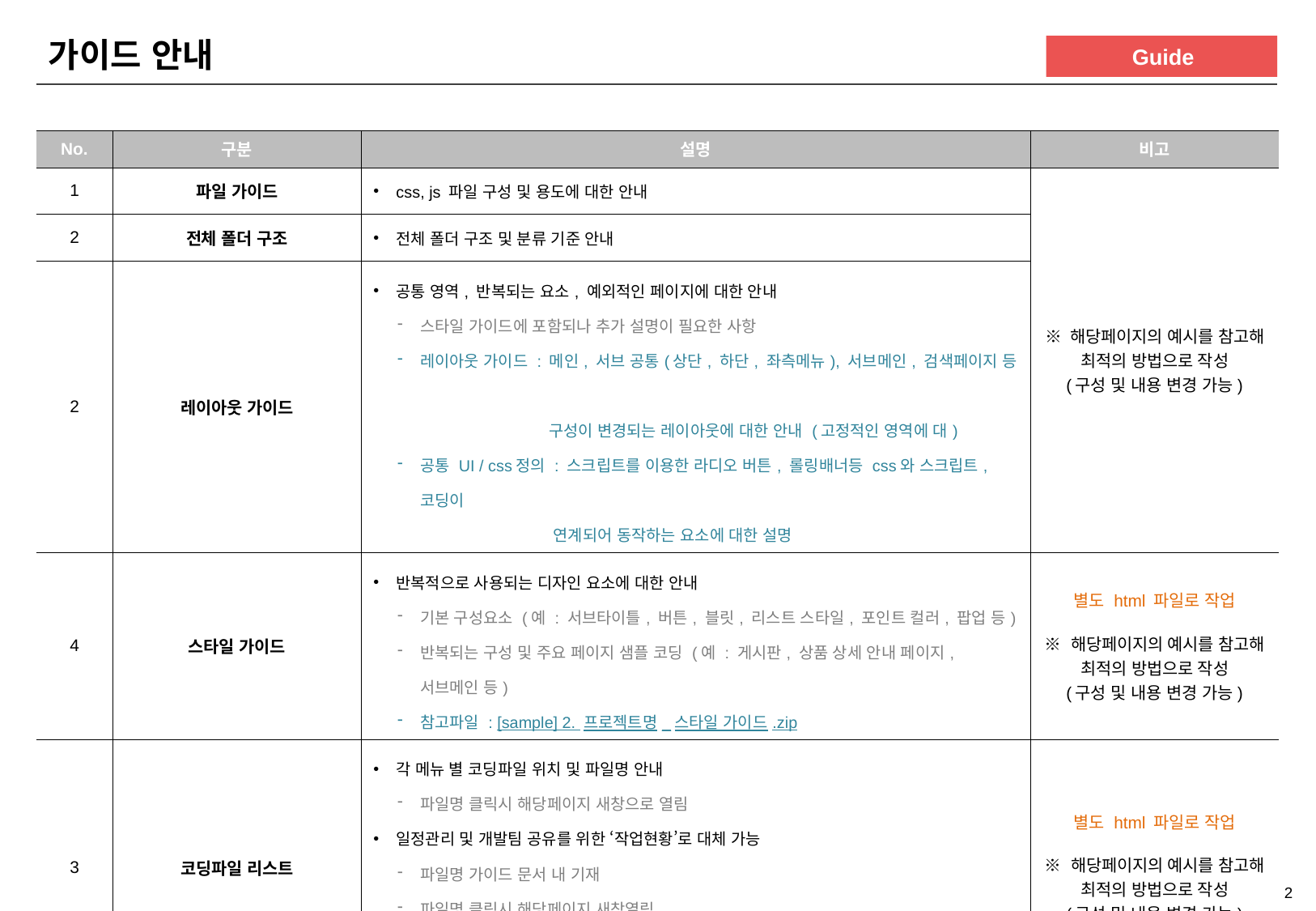

# 가이드 안내

Guide
| No. | 구분 | 설명 | 비고 |
| --- | --- | --- | --- |
| 1 | 파일 가이드 | css, js 파일 구성 및 용도에 대한 안내 | ※ 해당페이지의 예시를 참고해 최적의 방법으로 작성 (구성 및 내용 변경 가능) |
| 2 | 전체 폴더 구조 | 전체 폴더 구조 및 분류 기준 안내 |  |
| 2 | 레이아웃 가이드 | 공통 영역, 반복되는 요소, 예외적인 페이지에 대한 안내 스타일 가이드에 포함되나 추가 설명이 필요한 사항 레이아웃 가이드 : 메인, 서브 공통(상단, 하단, 좌측메뉴), 서브메인, 검색페이지 등 구성이 변경되는 레이아웃에 대한 안내 (고정적인 영역에 대) 공통 UI / css정의 : 스크립트를 이용한 라디오 버튼, 롤링배너등 css와 스크립트, 코딩이 연계되어 동작하는 요소에 대한 설명 |  |
| 4 | 스타일 가이드 | 반복적으로 사용되는 디자인 요소에 대한 안내 기본 구성요소 (예 : 서브타이틀, 버튼, 블릿, 리스트 스타일, 포인트 컬러, 팝업 등) 반복되는 구성 및 주요 페이지 샘플 코딩 (예 : 게시판, 상품 상세 안내 페이지, 서브메인 등) 참고파일 : [sample] 2. 프로젝트명\_스타일 가이드.zip | 별도 html 파일로 작업 ※ 해당페이지의 예시를 참고해 최적의 방법으로 작성 (구성 및 내용 변경 가능) |
| 3 | 코딩파일 리스트 | 각 메뉴 별 코딩파일 위치 및 파일명 안내 파일명 클릭시 해당페이지 새창으로 열림 일정관리 및 개발팀 공유를 위한 ‘작업현황’로 대체 가능 파일명 가이드 문서 내 기재 파일명 클릭시 해당페이지 새창열림 링크제공이 불가능할 경우 파일경로 표시 참고파일 : [sample] 3. 프로젝트명\_작업현황.html | 별도 html 파일로 작업 ※ 해당페이지의 예시를 참고해 최적의 방법으로 작성 (구성 및 내용 변경 가능) |
| 5 | 접근성 관련 문서 | 접근성 준수 및 획득 프로젝트 일 경우 해당 문서 별첨 크로스브라우징 관련 내용 기재 |  |